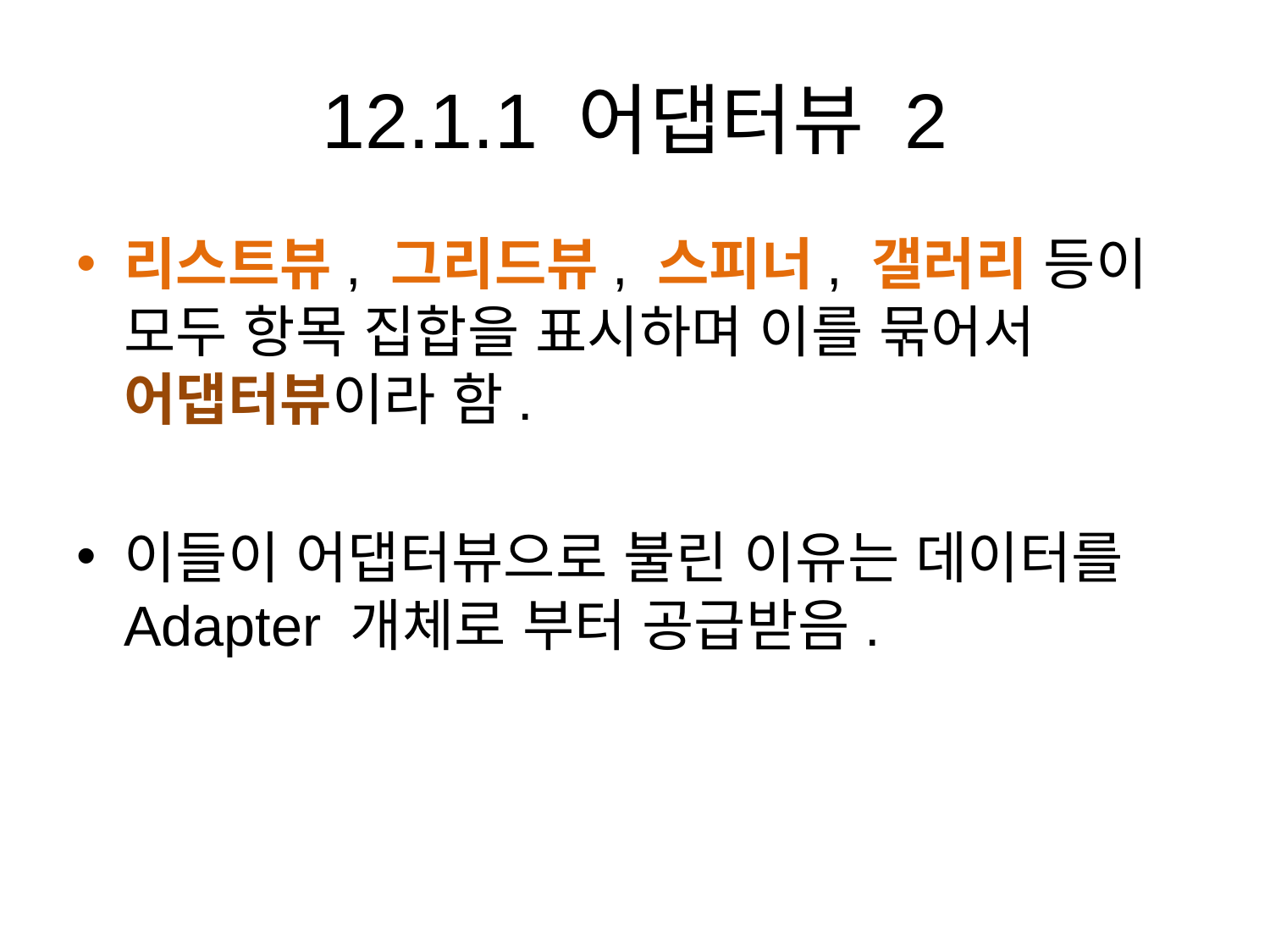

# 12.1.1 어댑터뷰 2
리스트뷰, 그리드뷰, 스피너, 갤러리 등이 모두 항목 집합을 표시하며 이를 묶어서 어댑터뷰이라 함.

이들이 어댑터뷰으로 불린 이유는 데이터를 Adapter 개체로 부터 공급받음.